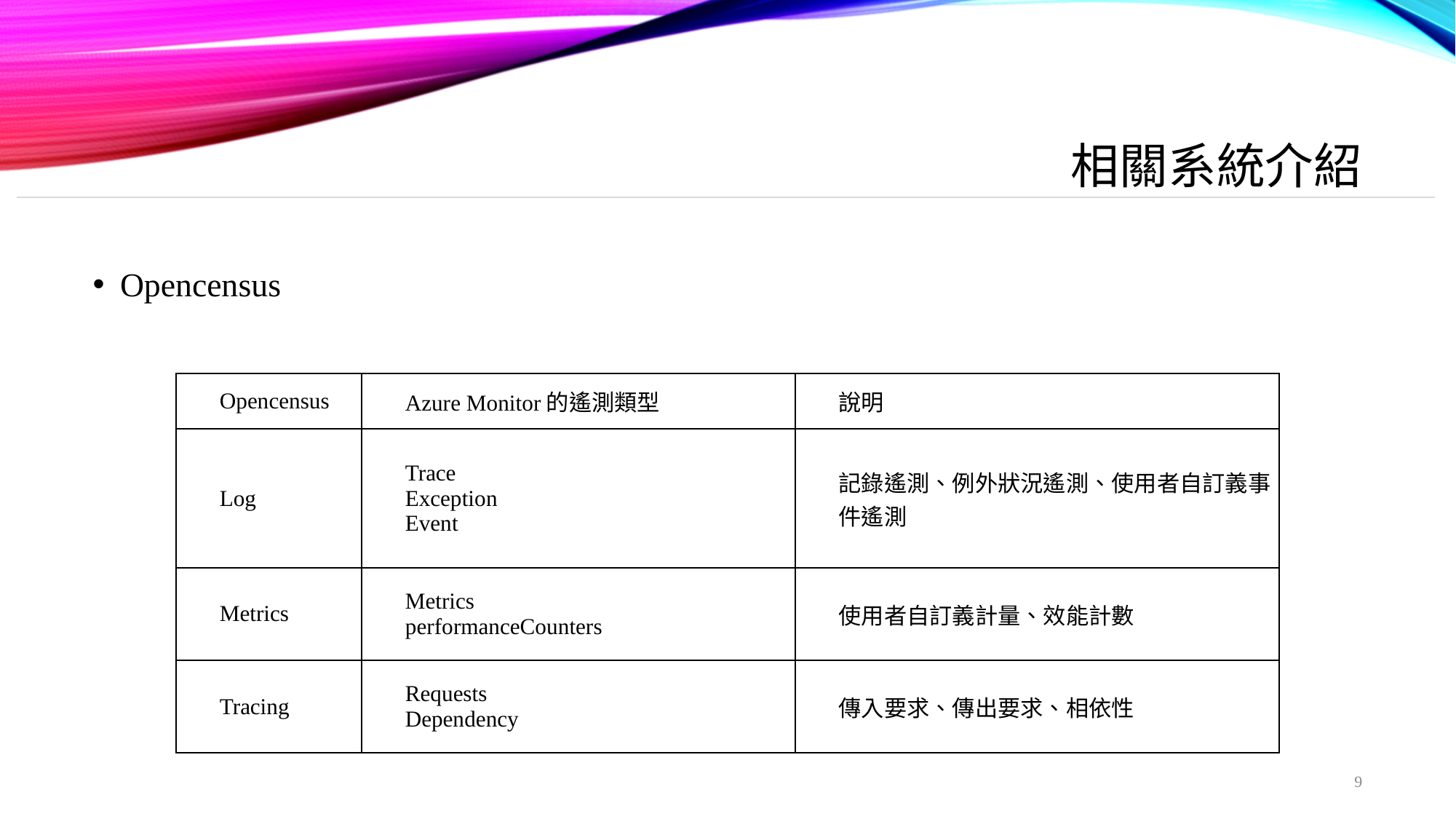

# 相關系統介紹
Opencensus
| Opencensus | Azure Monitor的遙測類型 | 說明 |
| --- | --- | --- |
| Log | Trace Exception Event | 記錄遙測、例外狀況遙測、使用者自訂義事件遙測 |
| Metrics | Metrics performanceCounters | 使用者自訂義計量、效能計數 |
| Tracing | Requests Dependency | 傳入要求、傳出要求、相依性 |
9